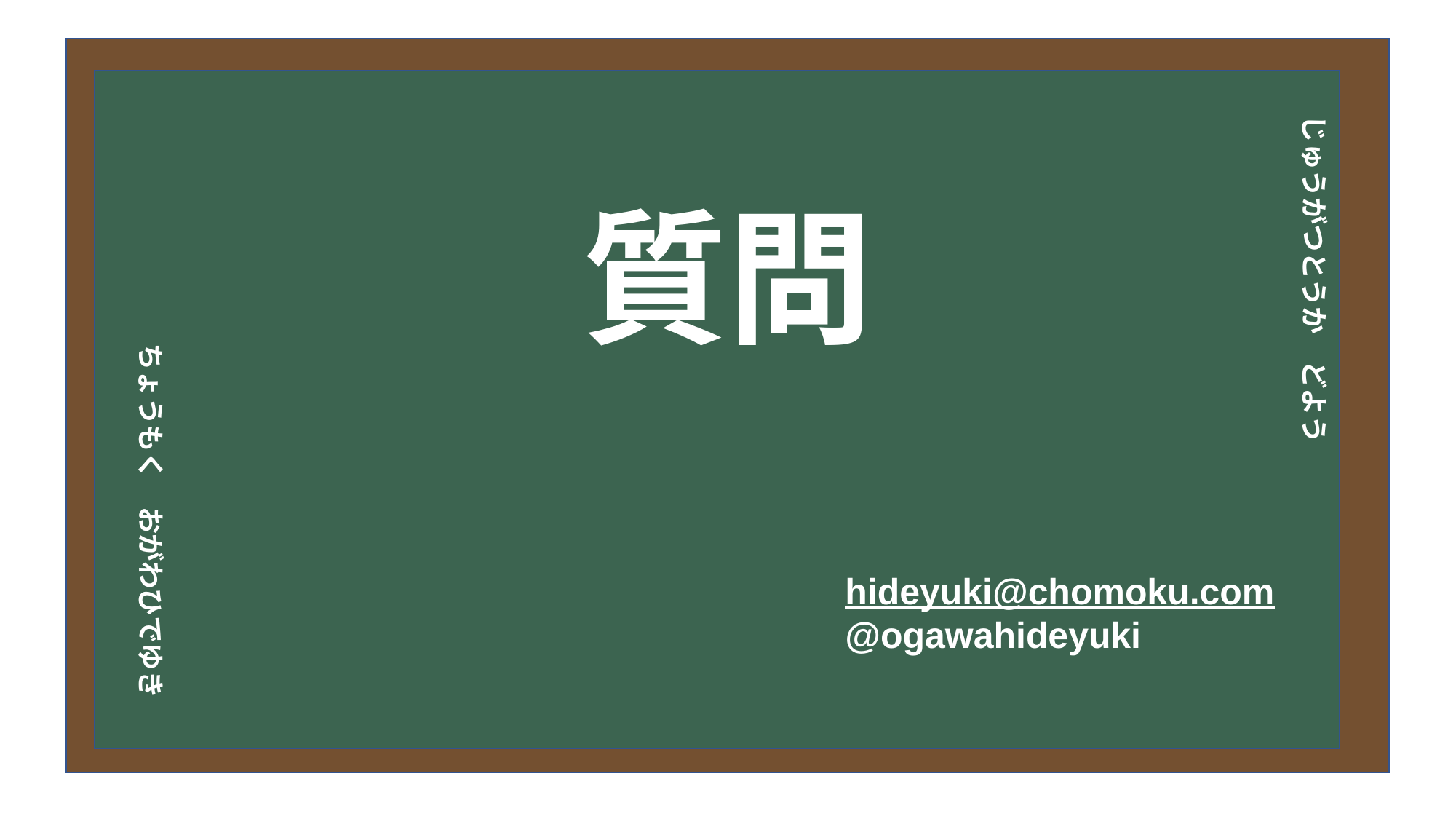

# 今日の目次

じゅうがつとうか　どよう

質問
DXについて
中小企業の問題
解決提案
まとめ
ちょうもく　おがわひでゆき
hideyuki@chomoku.com
@ogawahideyuki